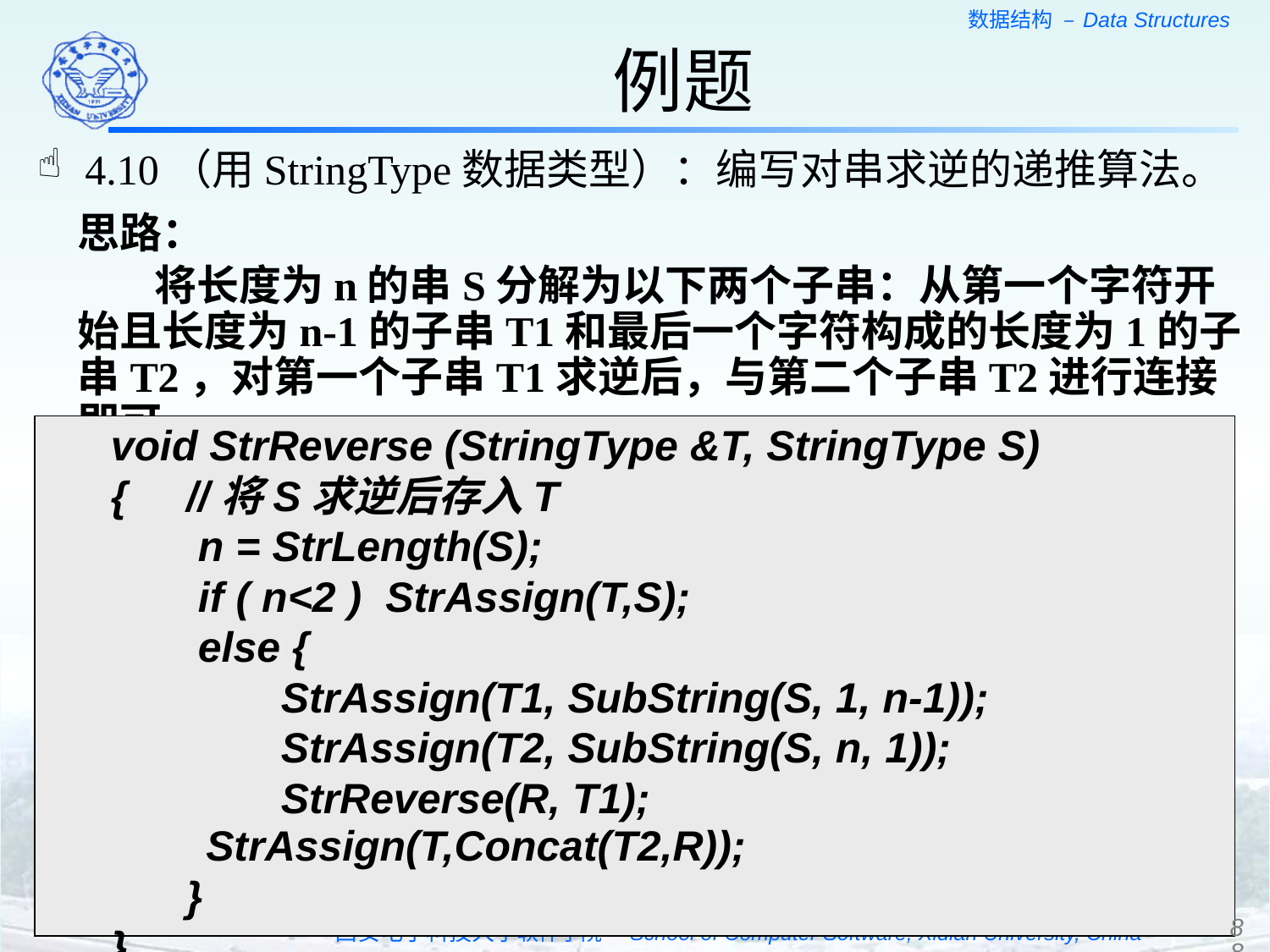

例题
4.10（用StringType数据类型）：编写对串求逆的递推算法。
思路：
       将长度为n的串S分解为以下两个子串：从第一个字符开始且长度为n-1的子串T1和最后一个字符构成的长度为1的子串T2，对第一个子串T1求逆后，与第二个子串T2进行连接即可。
void StrReverse (StringType &T, StringType S)
{     //将S求逆后存入T
  n = StrLength(S);
  if ( n<2 )  StrAssign(T,S);
  else {
         StrAssign(T1, SubString(S, 1, n-1));
         StrAssign(T2, SubString(S, n, 1));
         StrReverse(R, T1);   StrAssign(T,Concat(T2,R));
 }
}
88